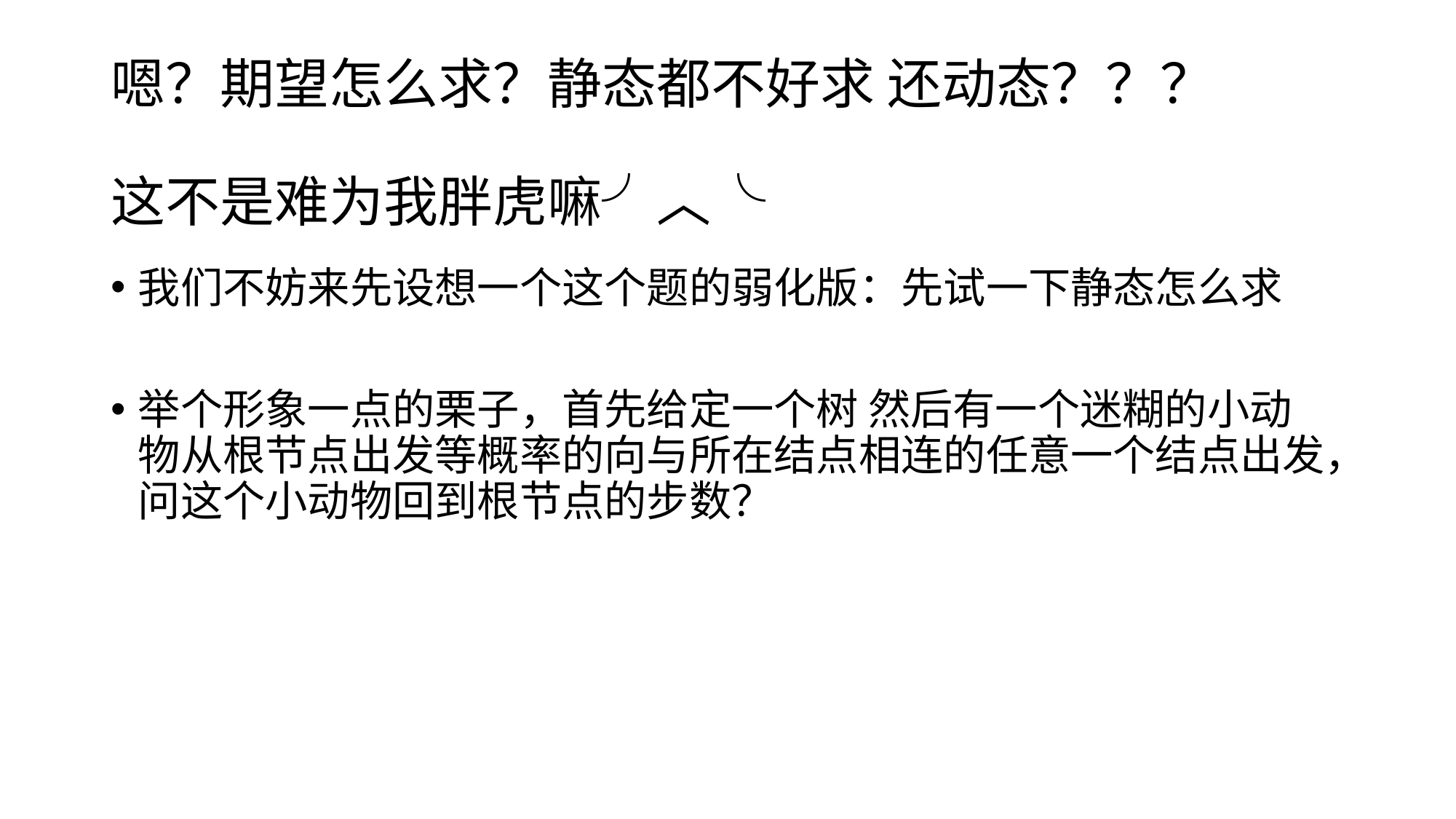

# 嗯？期望怎么求？静态都不好求 还动态？？？ 这不是难为我胖虎嘛╯︿╰
我们不妨来先设想一个这个题的弱化版：先试一下静态怎么求

举个形象一点的栗子，首先给定一个树 然后有一个迷糊的小动物从根节点出发等概率的向与所在结点相连的任意一个结点出发，问这个小动物回到根节点的步数？